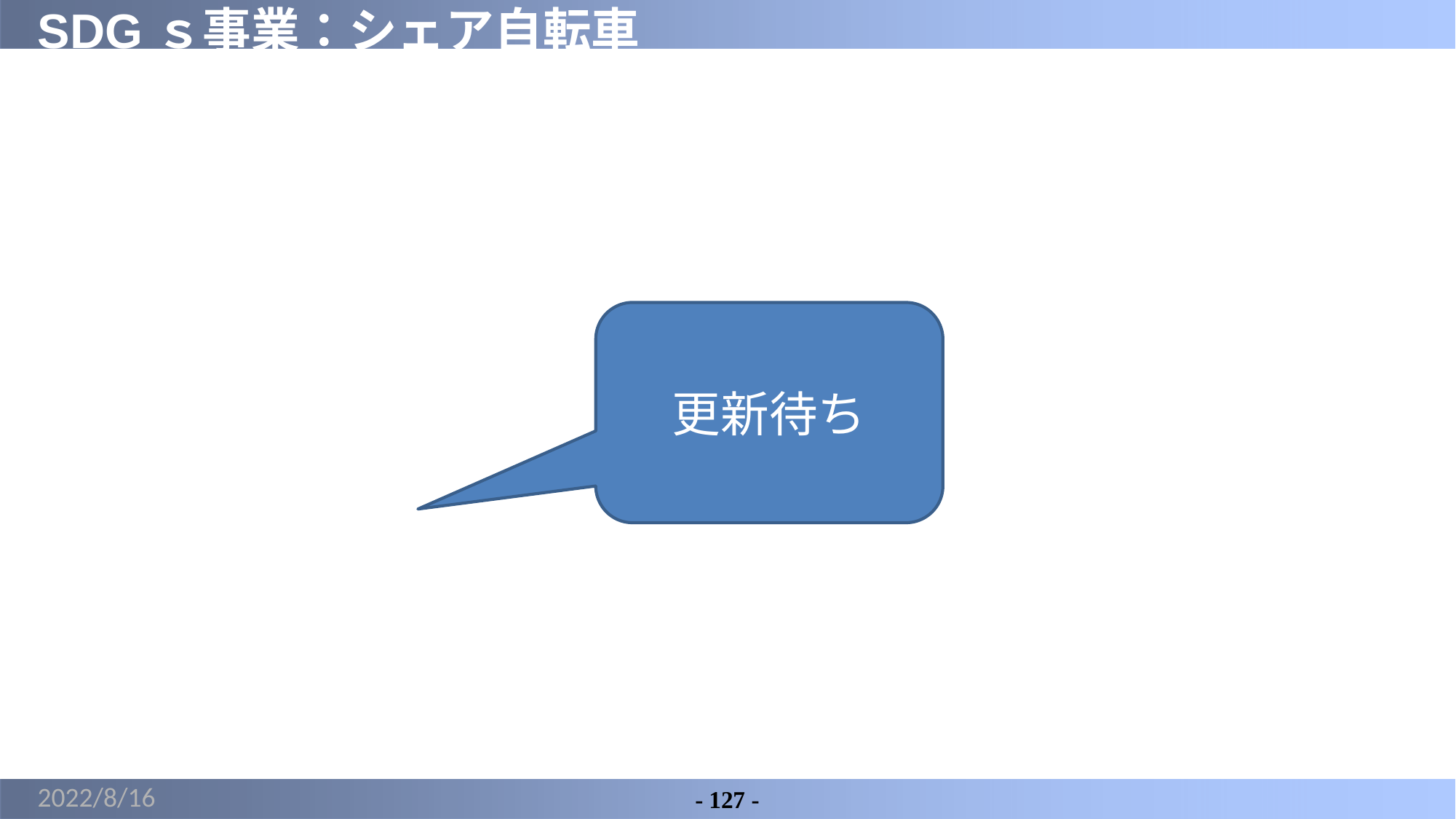

# SDGｓ事業：シェア自転車
更新待ち
2022/8/16
- 127 -